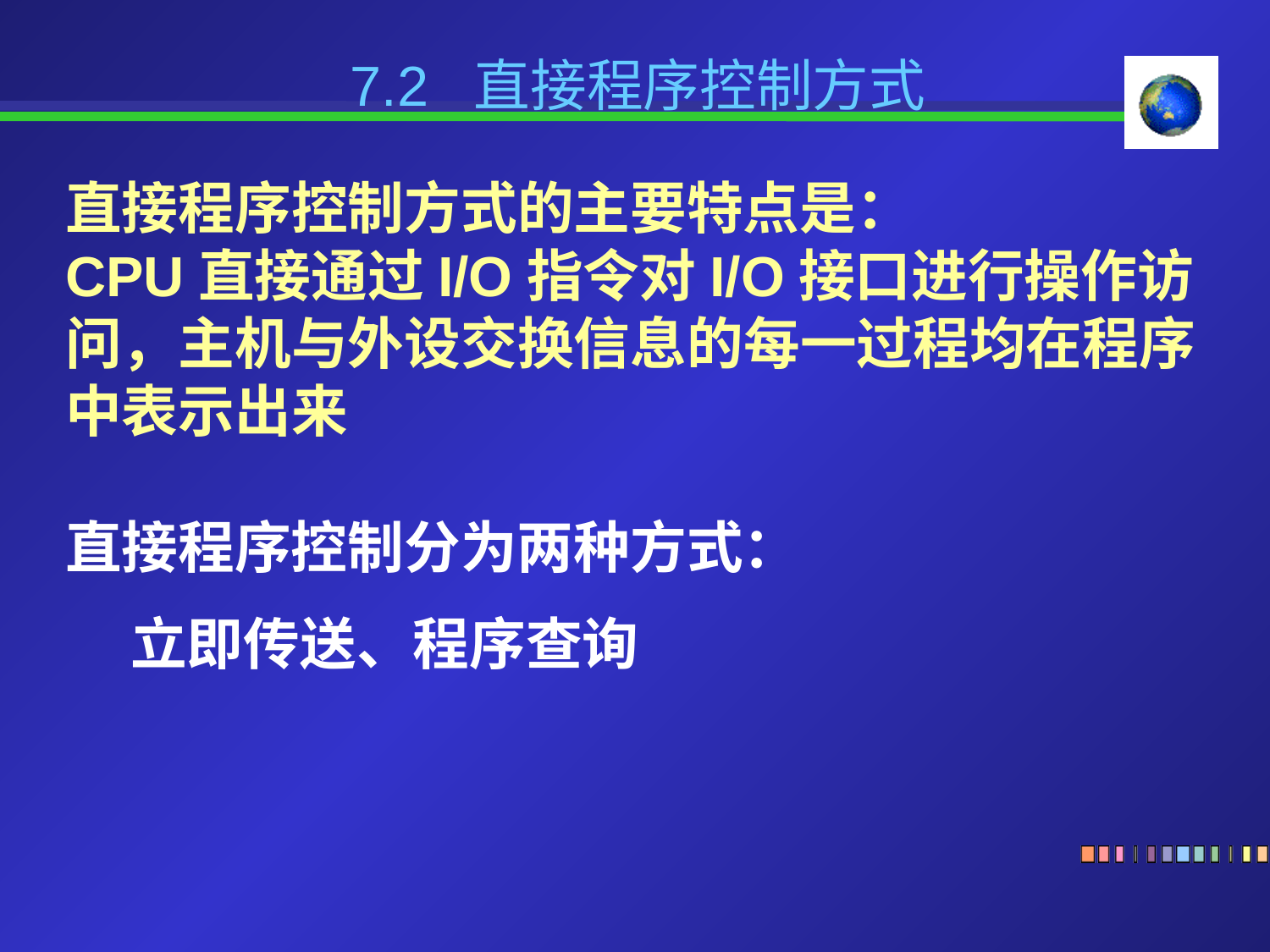

7.2  直接程序控制方式
直接程序控制方式的主要特点是：
CPU直接通过I/O指令对I/O接口进行操作访问，主机与外设交换信息的每一过程均在程序中表示出来
直接程序控制分为两种方式：
    立即传送、程序查询
19